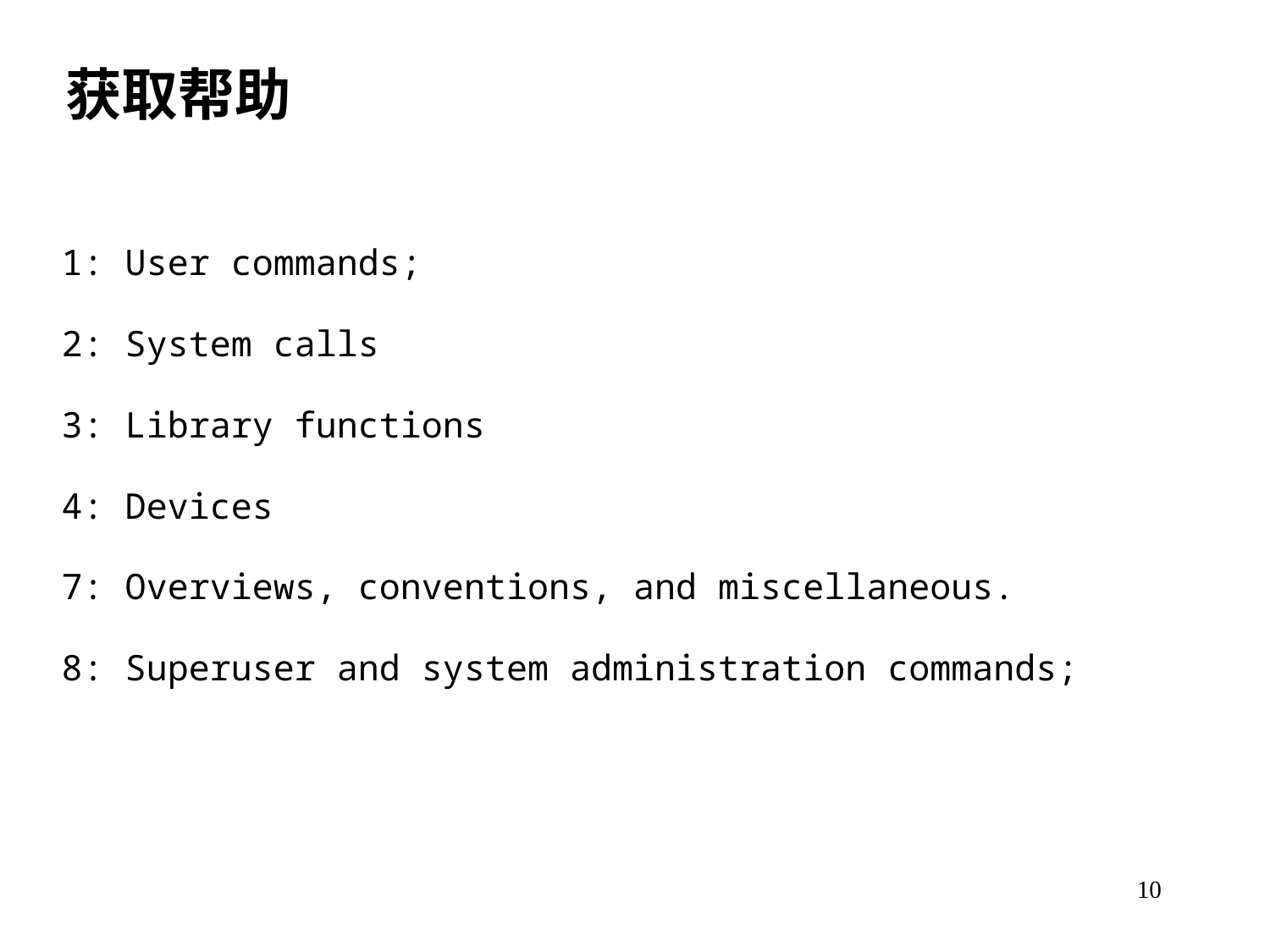

获取帮助
1: User commands;
2: System calls
3: Library functions
4: Devices
7: Overviews, conventions, and miscellaneous.
8: Superuser and system administration commands;

10